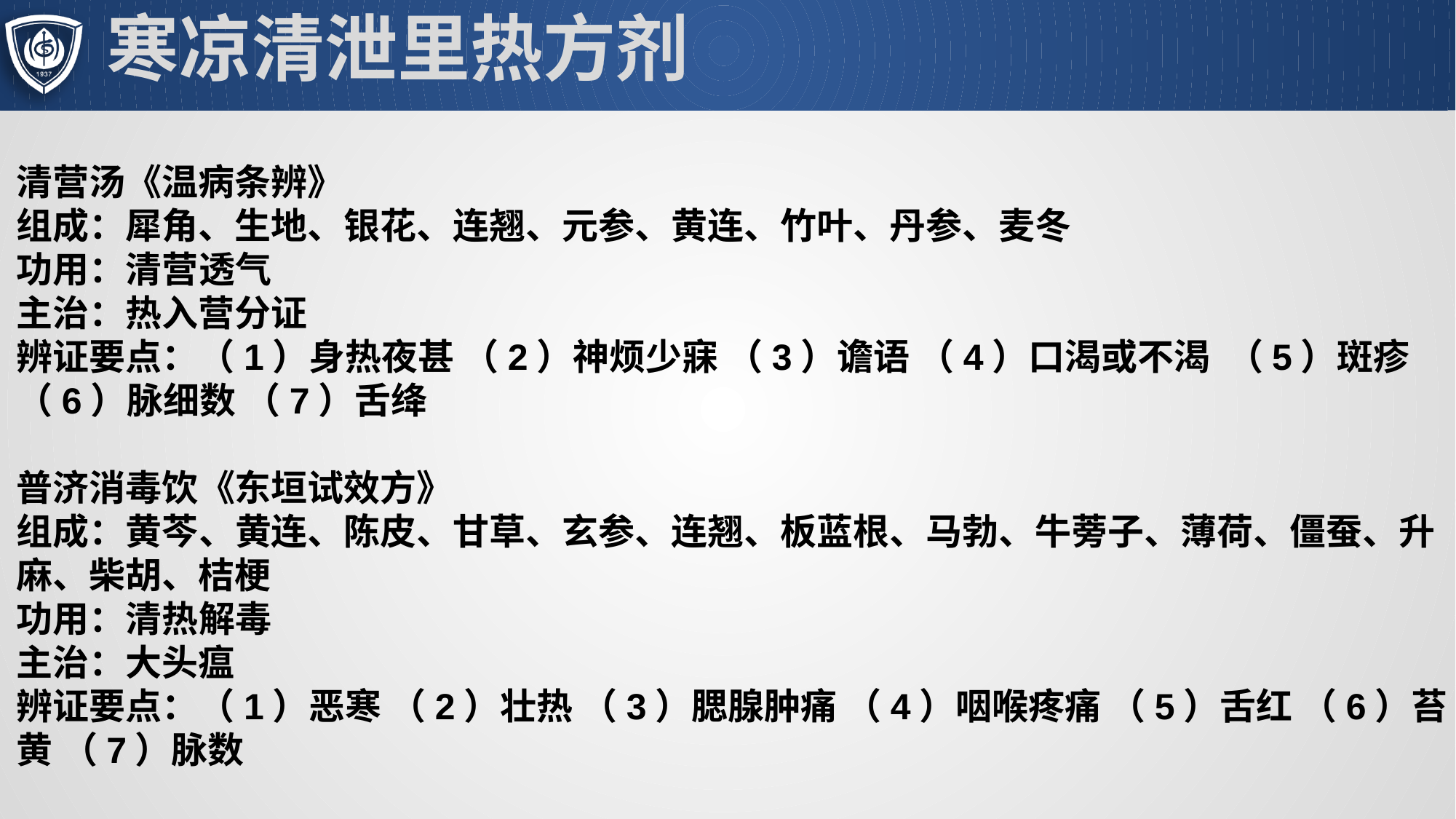

# 寒凉清泄里热方剂
清营汤《温病条辨》组成：犀角、生地、银花、连翘、元参、黄连、竹叶、丹参、麦冬功用：清营透气主治：热入营分证辨证要点：（1）身热夜甚 （2）神烦少寐 （3）谵语 （4）口渴或不渴  （5）斑疹 （6）脉细数 （7）舌绛 普济消毒饮《东垣试效方》组成：黄芩、黄连、陈皮、甘草、玄参、连翘、板蓝根、马勃、牛蒡子、薄荷、僵蚕、升麻、柴胡、桔梗功用：清热解毒主治：大头瘟辨证要点：（1）恶寒 （2）壮热 （3）腮腺肿痛 （4）咽喉疼痛 （5）舌红 （6）苔黄 （7）脉数